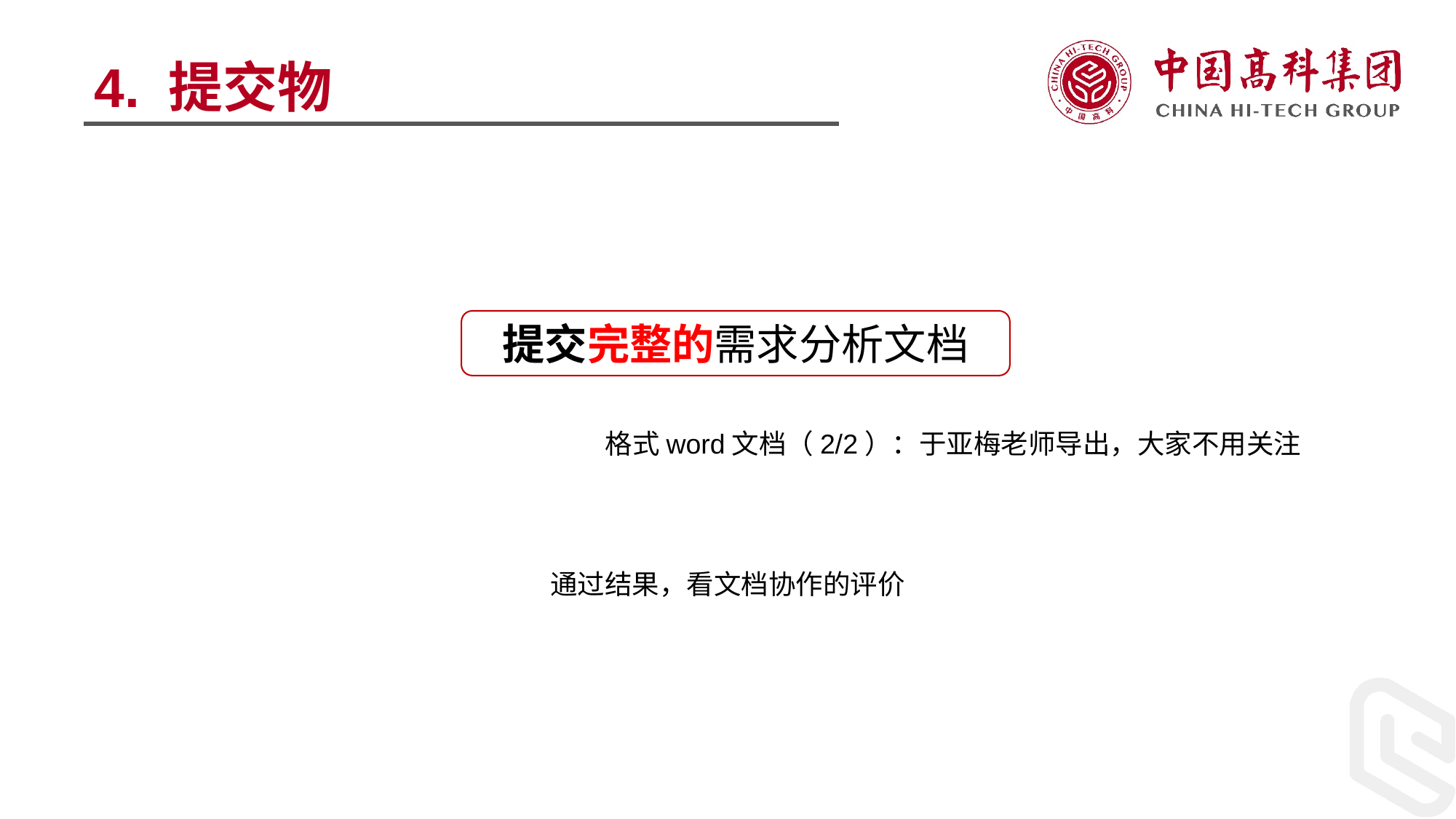

4. 提交物
提交完整的需求分析文档
格式word文档（2/2）：于亚梅老师导出，大家不用关注
通过结果，看文档协作的评价